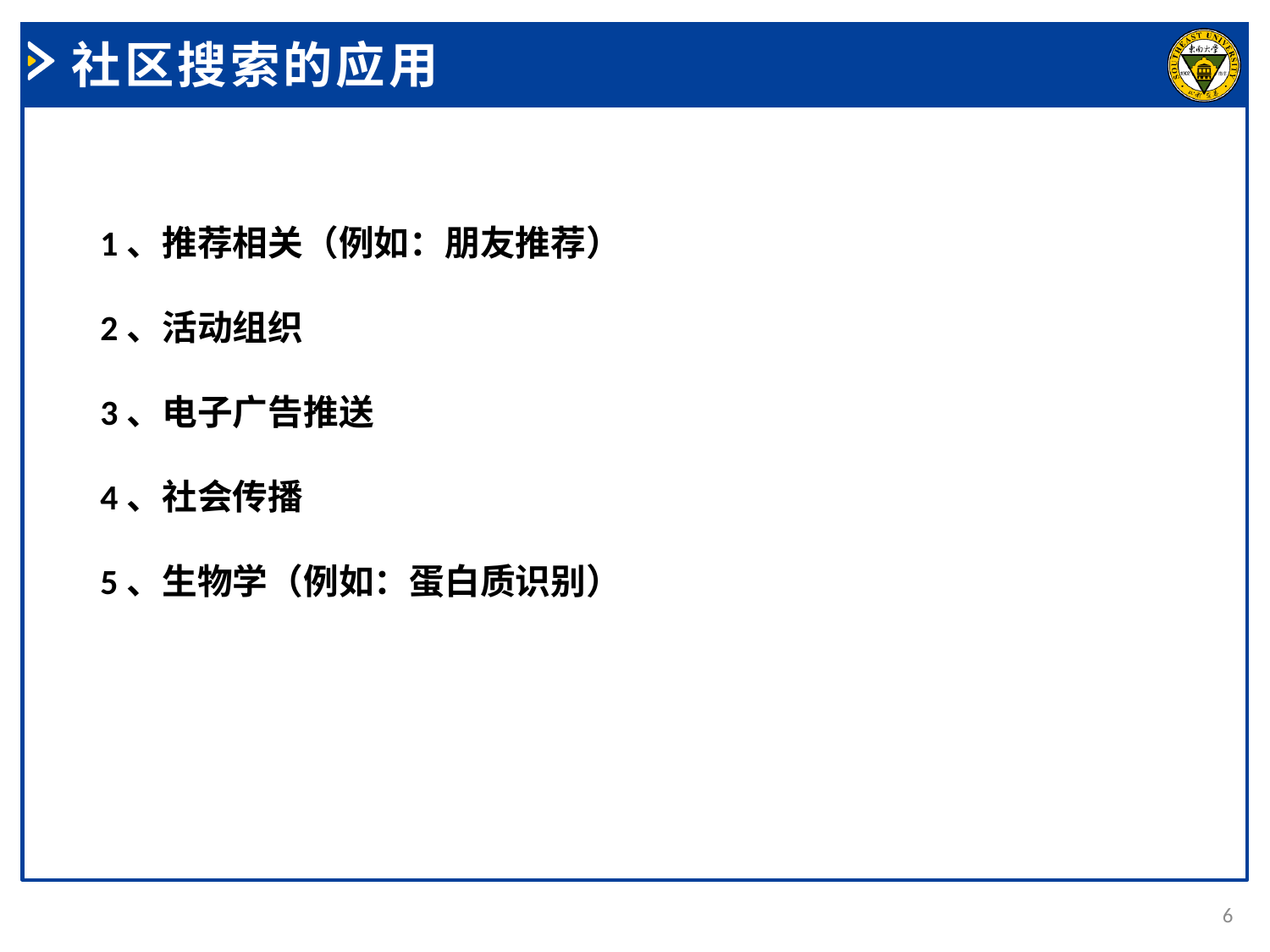

社区搜索的应用
1、推荐相关（例如：朋友推荐）

2、活动组织

3、电子广告推送

4、社会传播

5、生物学（例如：蛋白质识别）
6